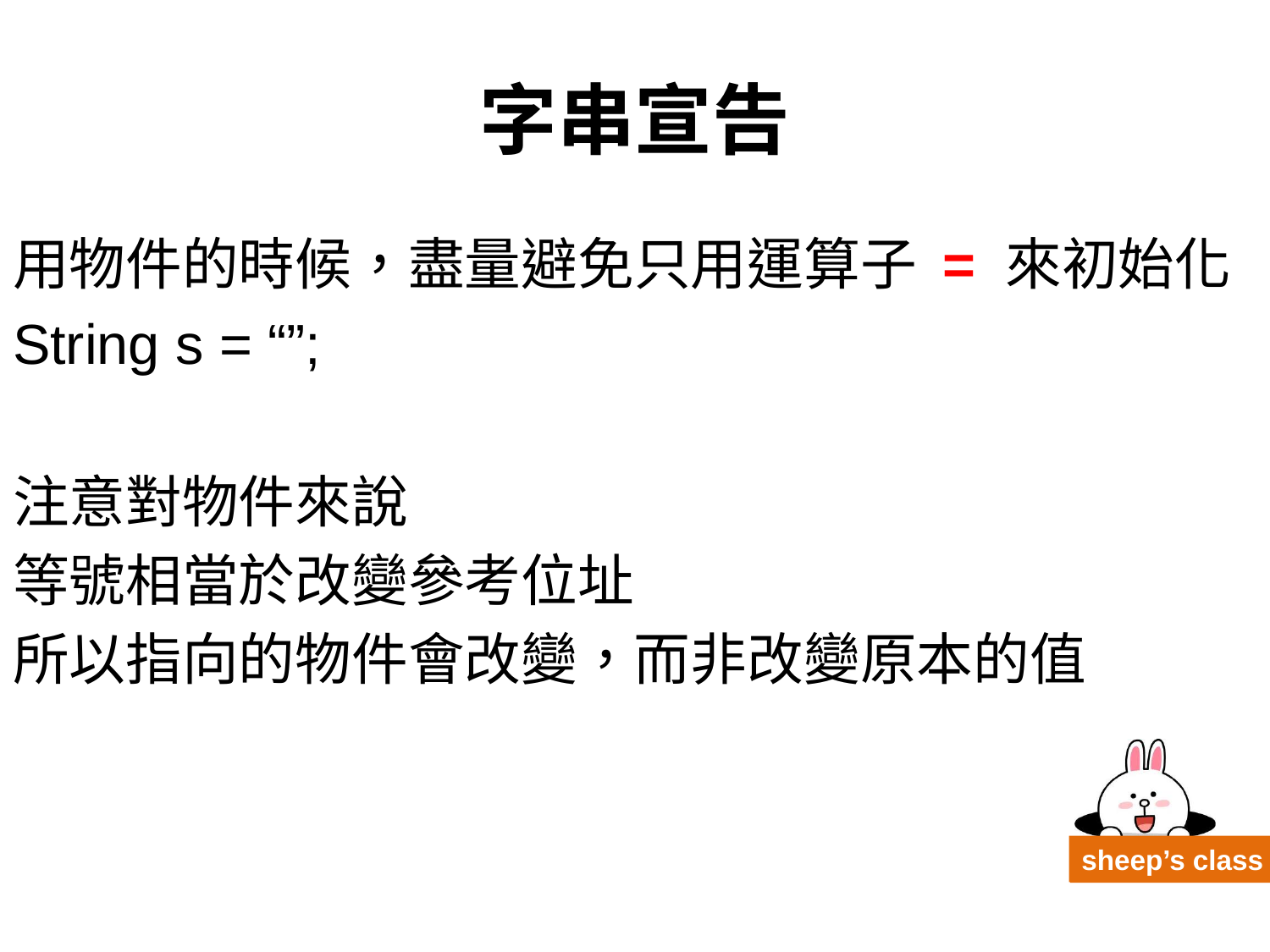

# 字串宣告
用物件的時候，盡量避免只用運算子 = 來初始化
String s = “”;

注意對物件來說
等號相當於改變參考位址
所以指向的物件會改變，而非改變原本的值